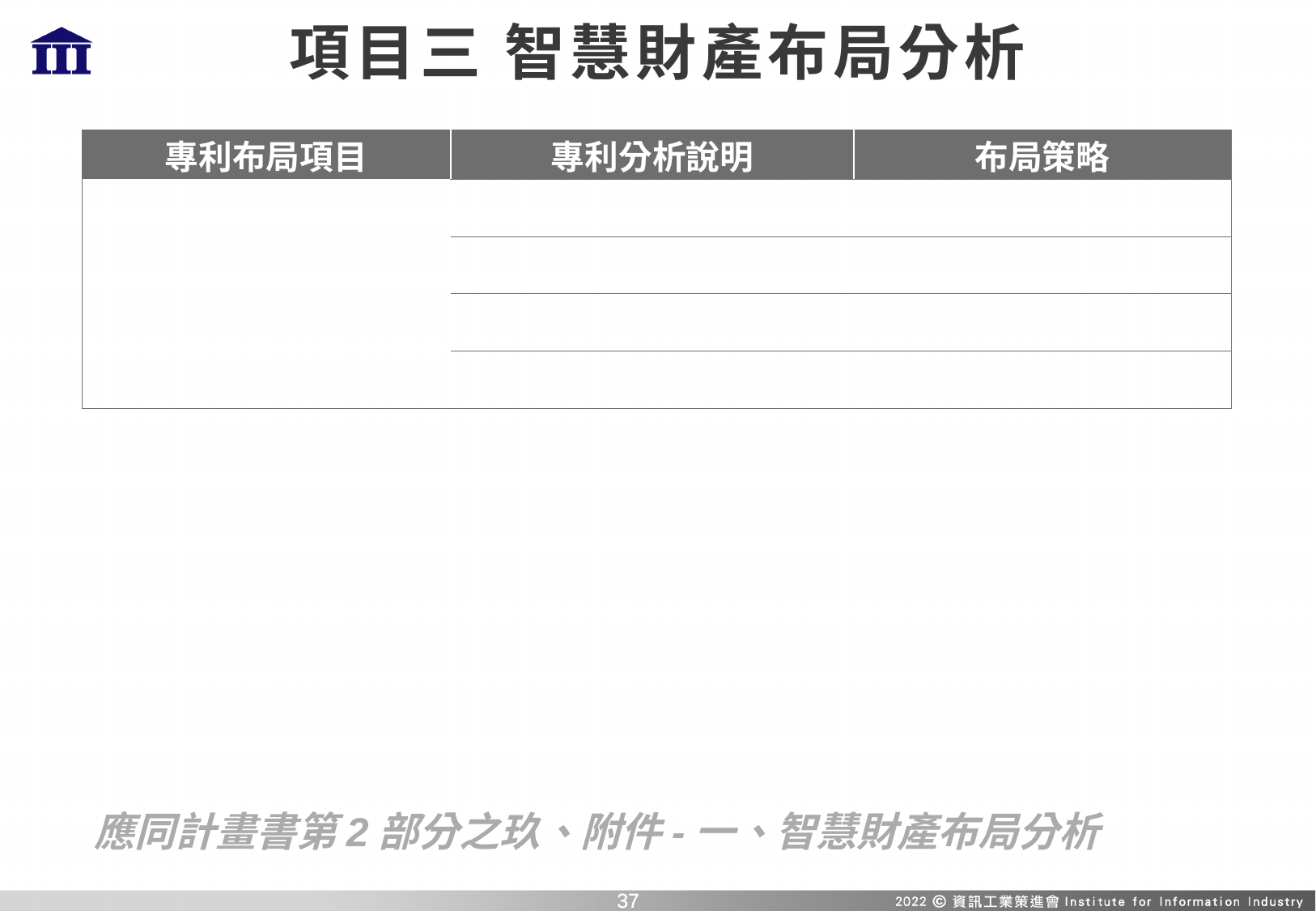

# 項目三 智慧財產布局分析
| 專利布局項目 | 專利分析說明 | 布局策略 |
| --- | --- | --- |
|  |  |  |
|  |  |  |
|  |  |  |
|  |  |  |
應同計畫書第2部分之玖、附件-一、智慧財產布局分析